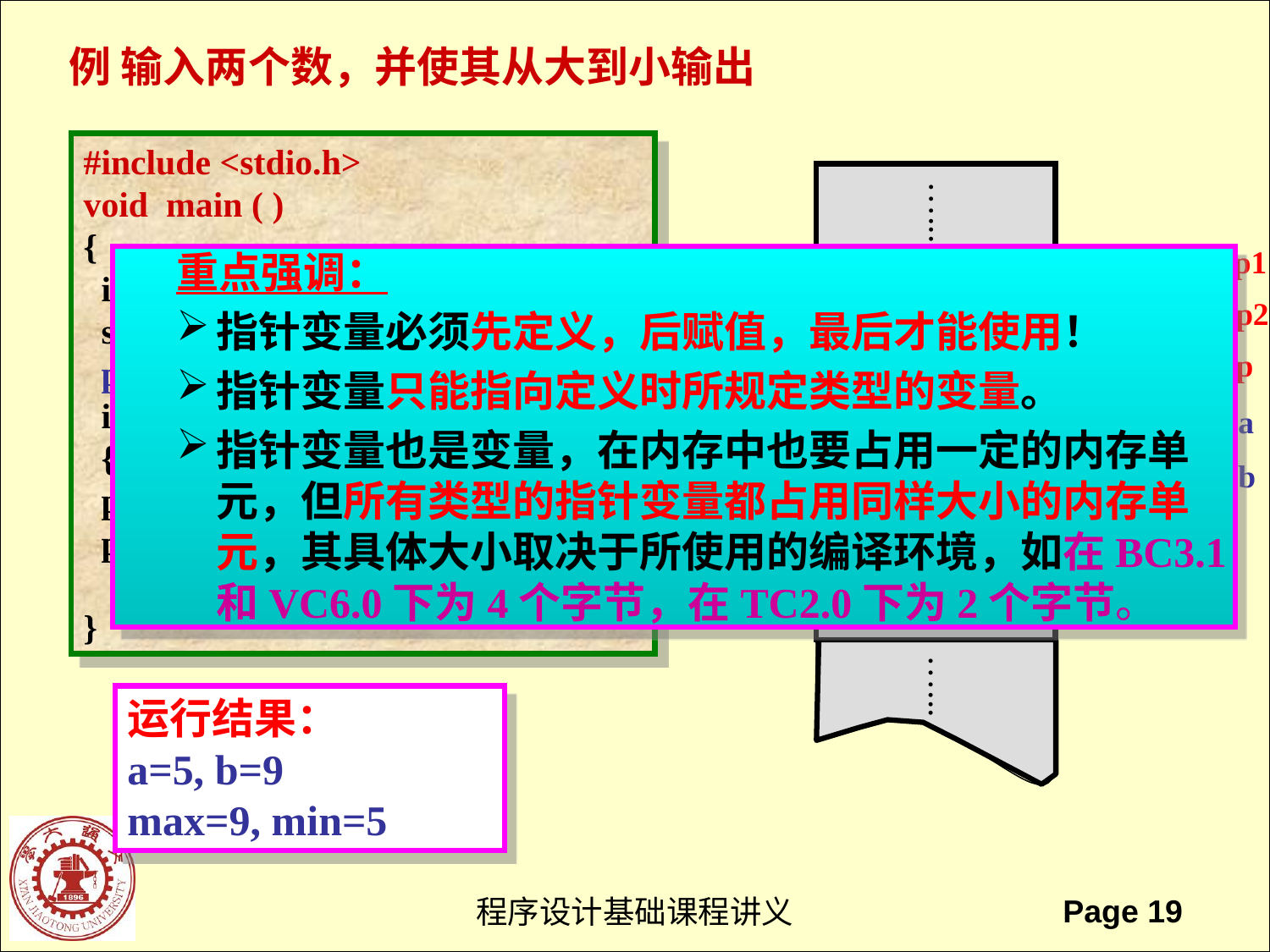

例 输入两个数，并使其从大到小输出
#include <stdio.h>
void  main ( )
{
  int *p1,*p2,*p, a, b;
  scanf ("%d,%d", &a, &b);
  p1 = &a;  p2 = &b;
  if (a < b)
  {  p = p1;  p1 = p2;  p2 = p; }
  printf ("a = %d, b = %d\n", a, b);
  printf ("max = %d, min = %d\n",
                *p1, *p2);
}

…...
指针变量p1

重点强调：
指针变量必须先定义，后赋值，最后才能使用！
指针变量只能指向定义时所规定类型的变量。
指针变量也是变量，在内存中也要占用一定的内存单元，但所有类型的指针变量都占用同样大小的内存单元，其具体大小取决于所使用的编译环境，如在BC3.1和VC6.0下为4个字节，在TC2.0下为2个字节。
2000
2002
2004
2006
2008

2008
2006

  指针变量p2

2008
2006

  指针变量p

2006

  整型变量a

5

  整型变量b

9

…...
运行结果：
a=5, b=9
max=9, min=5